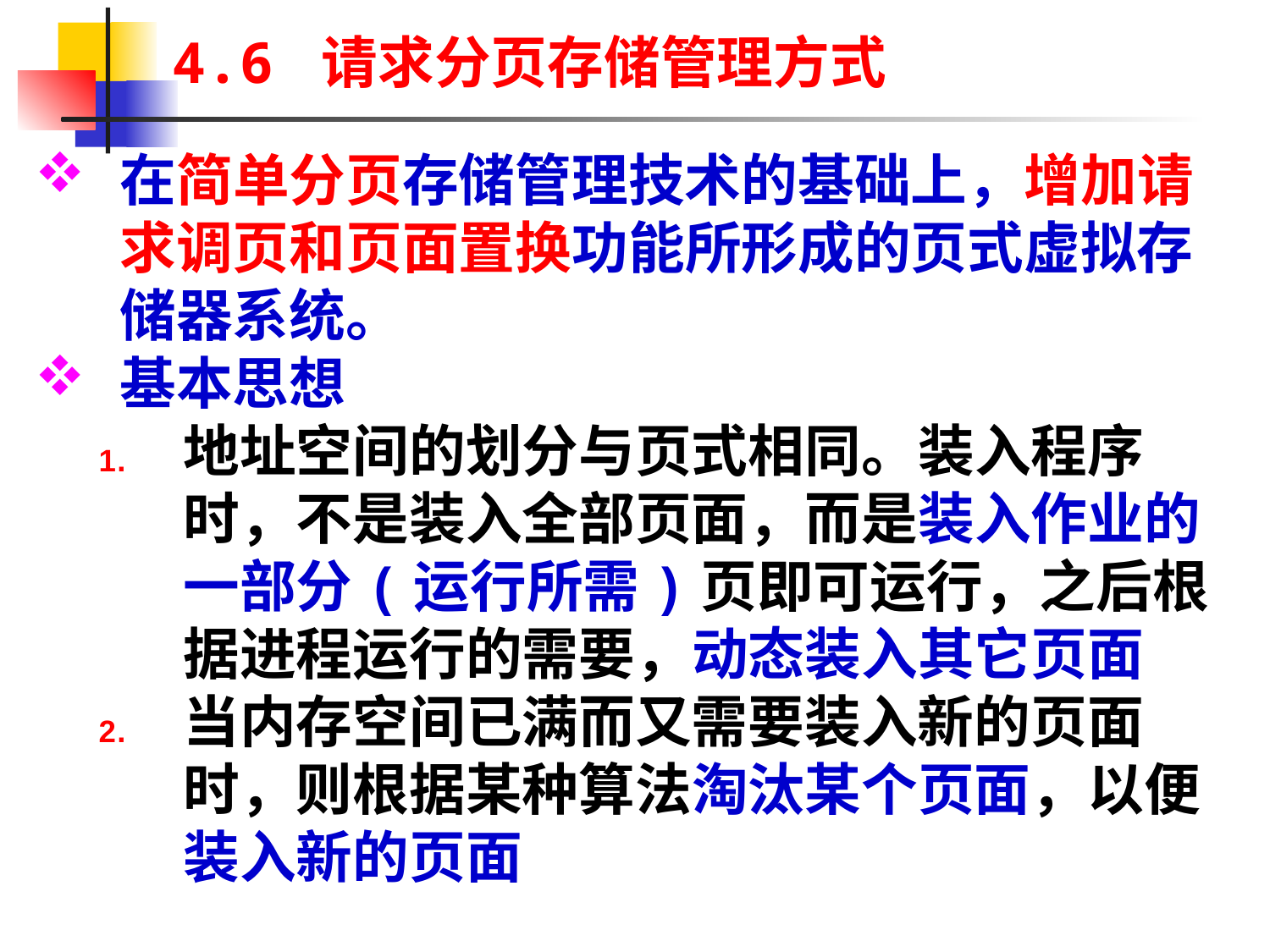

# 4.6 请求分页存储管理方式
在简单分页存储管理技术的基础上，增加请求调页和页面置换功能所形成的页式虚拟存储器系统。
基本思想
地址空间的划分与页式相同。装入程序时，不是装入全部页面，而是装入作业的一部分(运行所需)页即可运行，之后根据进程运行的需要，动态装入其它页面
当内存空间已满而又需要装入新的页面时，则根据某种算法淘汰某个页面，以便装入新的页面